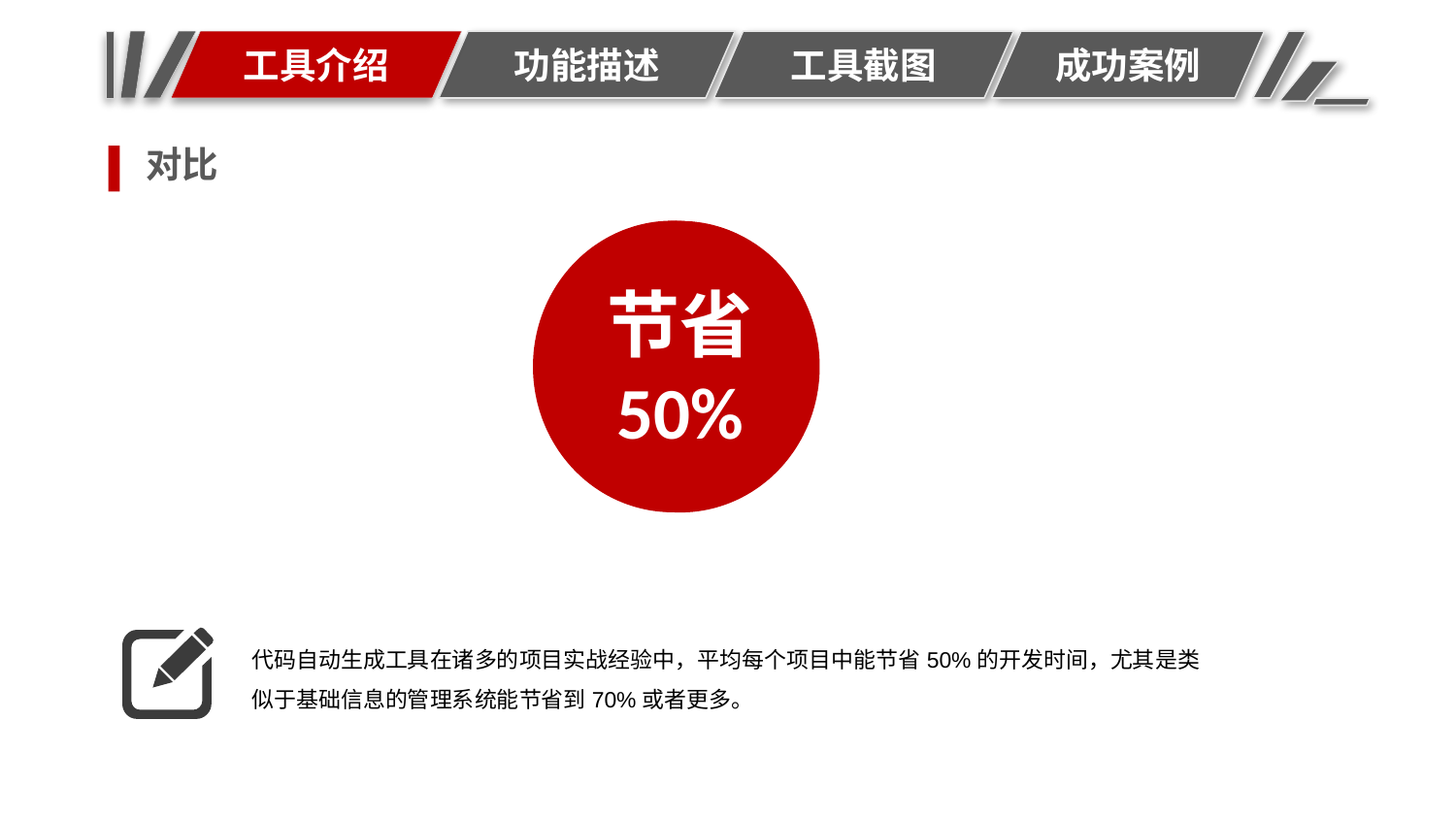

工具介绍
功能描述
成功案例
工具截图

对比

代自动生成器

节省
50%

代码自动生成工具在诸多的项目实战经验中，平均每个项目中能节省50%的开发时间，尤其是类似于基础信息的管理系统能节省到70%或者更多。